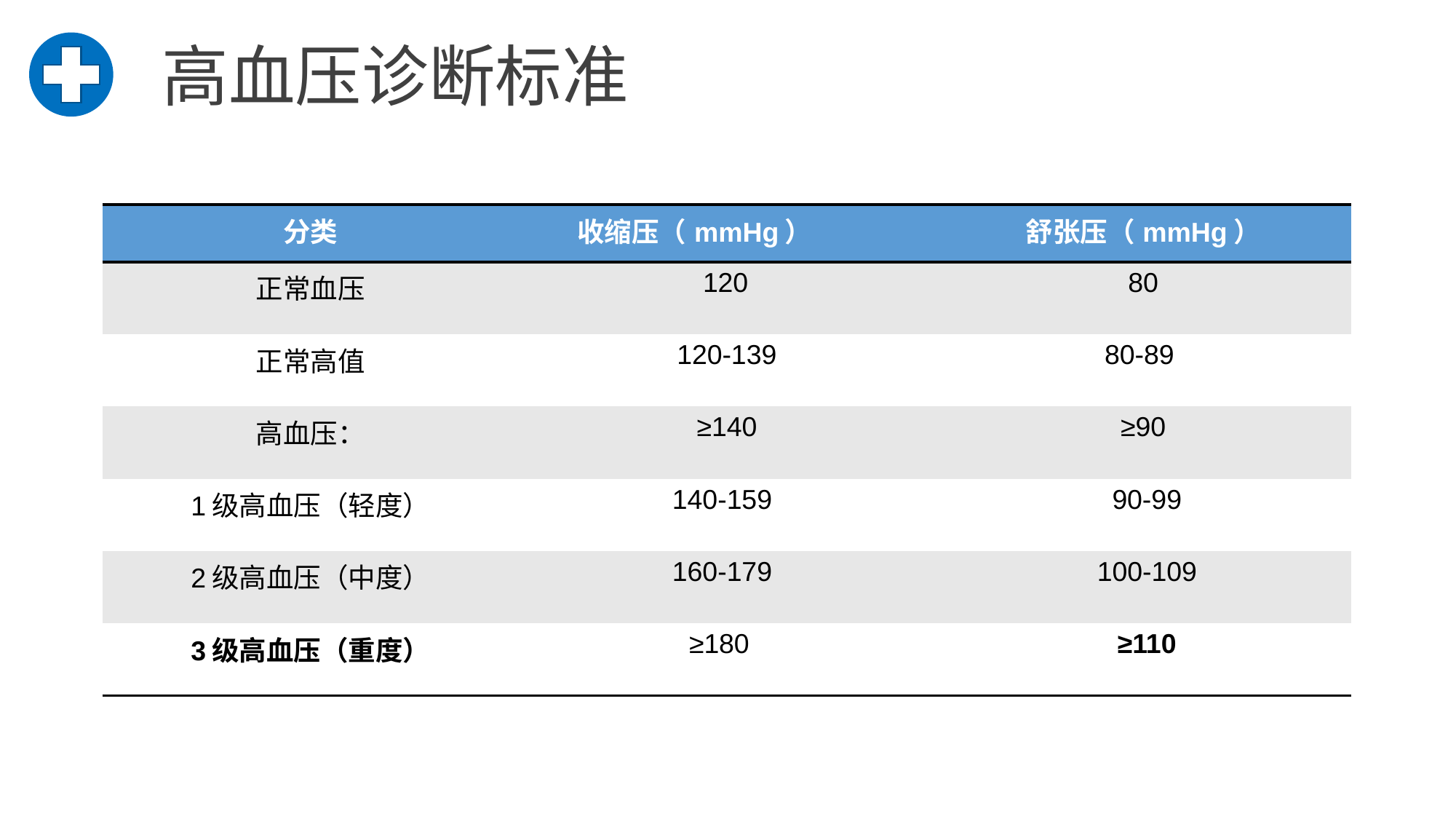

高血压诊断标准
| 分类 | 收缩压（mmHg） | 舒张压（mmHg） |
| --- | --- | --- |
| 正常血压 | 120 | 80 |
| 正常高值 | 120-139 | 80-89 |
| 高血压： | ≥140 | ≥90 |
| 1级高血压（轻度） | 140-159 | 90-99 |
| 2级高血压（中度） | 160-179 | 100-109 |
| 3级高血压（重度） | ≥180 | ≥110 |